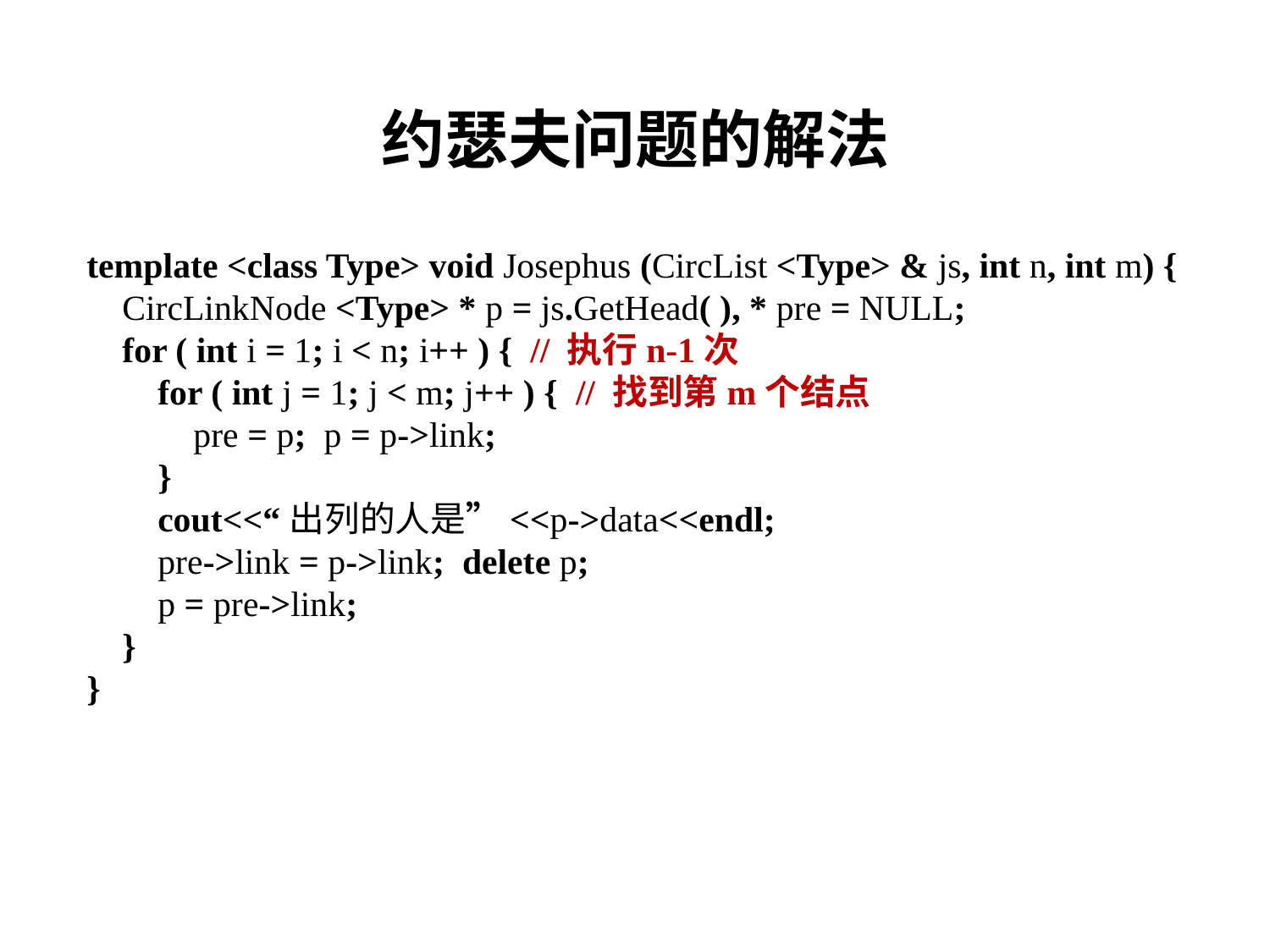

# 约瑟夫问题的解法
template <class Type> void Josephus (CircList <Type> & js, int n, int m) {
    CircLinkNode <Type> * p = js.GetHead( ), * pre = NULL;
    for ( int i = 1; i < n; i++ ) {  // 执行n-1次
        for ( int j = 1; j < m; j++ ) {  // 找到第m个结点
            pre = p;  p = p->link;
        }
        cout<<“出列的人是”<<p->data<<endl;
        pre->link = p->link;  delete p;
        p = pre->link;
    }
}